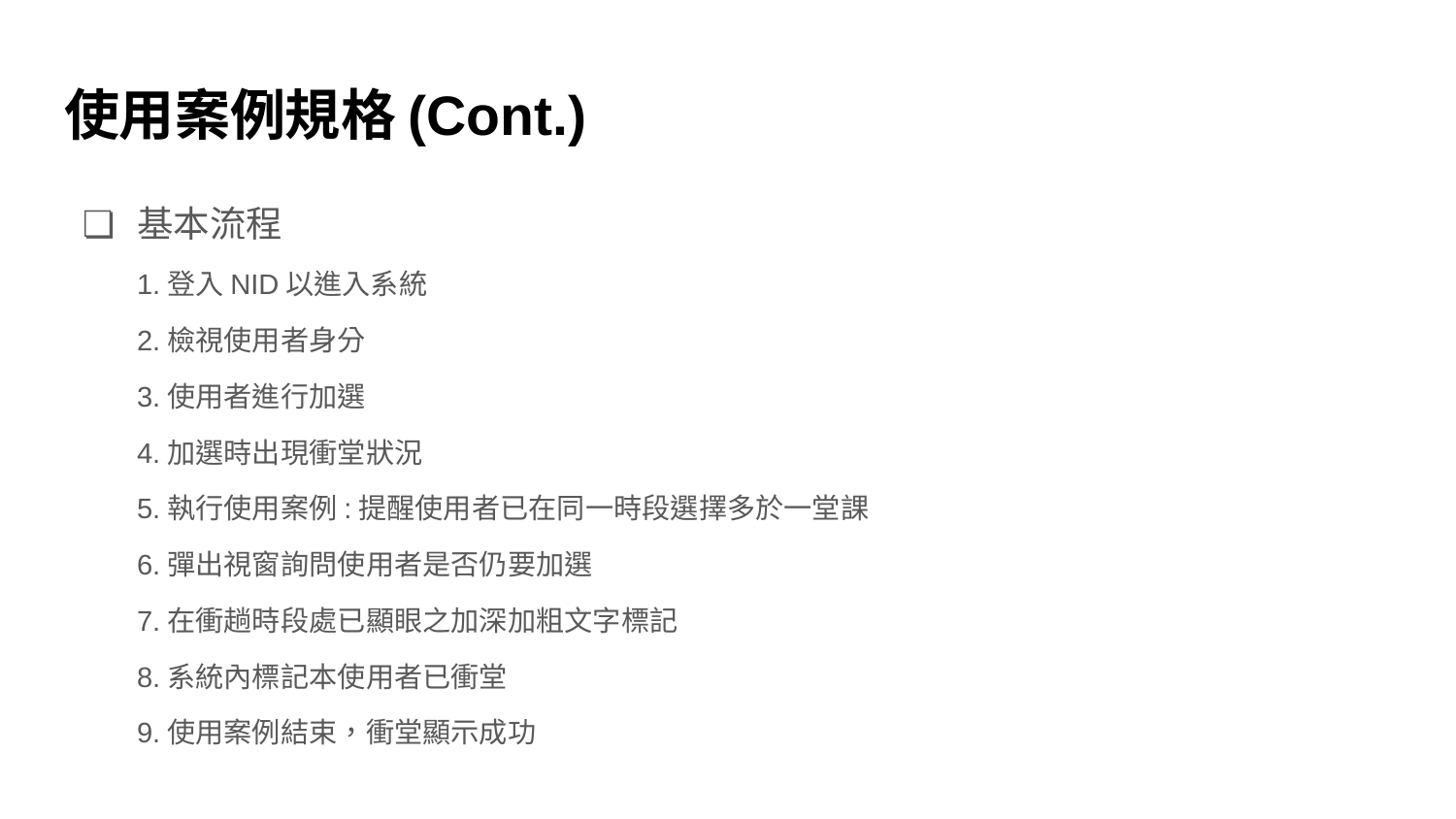

# 使用案例規格(Cont.)
基本流程
1.登入NID以進入系統
2.檢視使用者身分
3.使用者進行加選
4.加選時出現衝堂狀況
5.執行使用案例:提醒使用者已在同一時段選擇多於一堂課
6.彈出視窗詢問使用者是否仍要加選
7.在衝趟時段處已顯眼之加深加粗文字標記
8.系統內標記本使用者已衝堂
9.使用案例結束，衝堂顯示成功